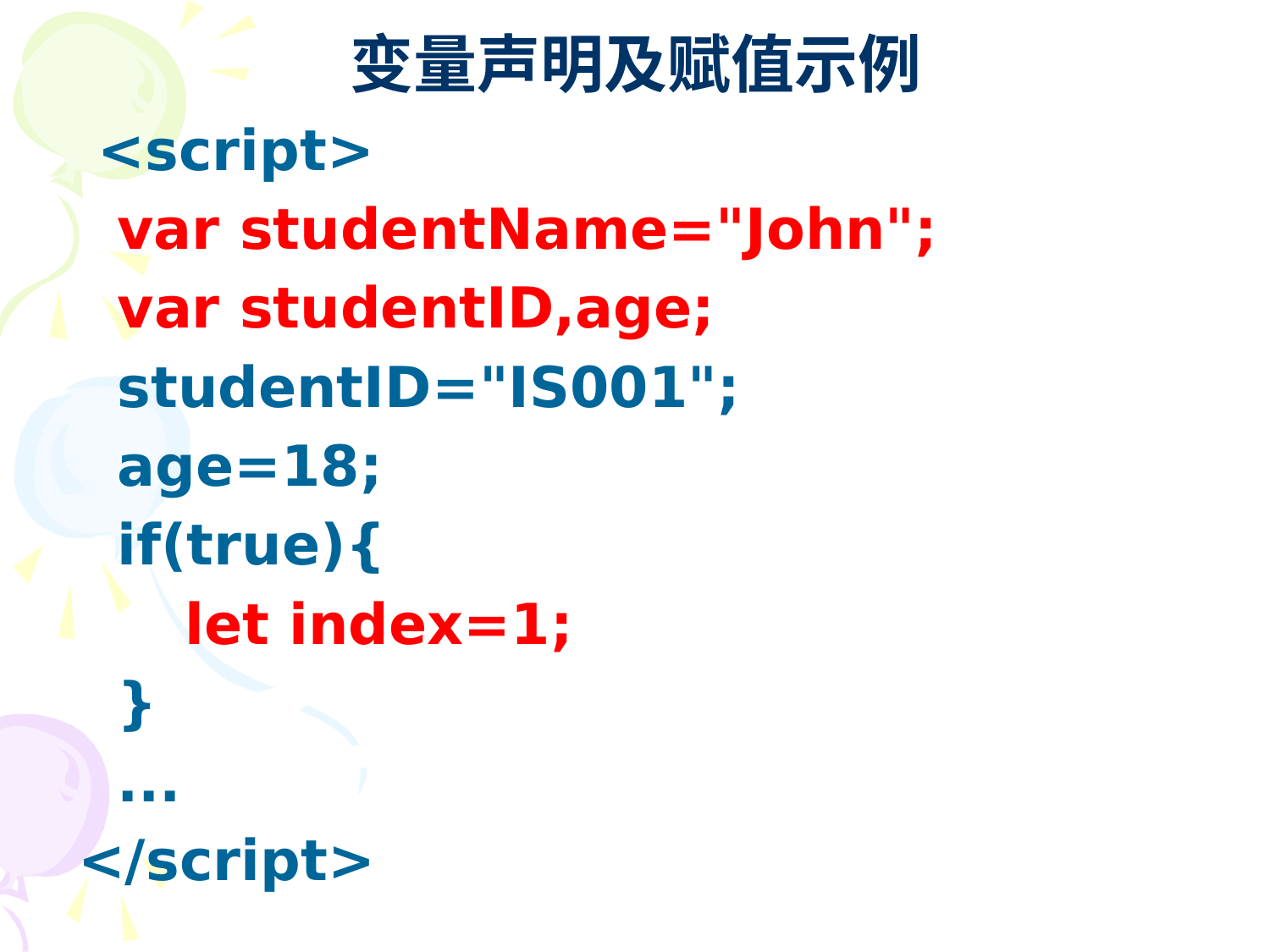

# 变量声明及赋值示例
 <script>
  var studentName="John";
  var studentID,age;
  studentID="IS001";
  age=18;
  if(true){
	   let index=1;
  }
  ...
</script>